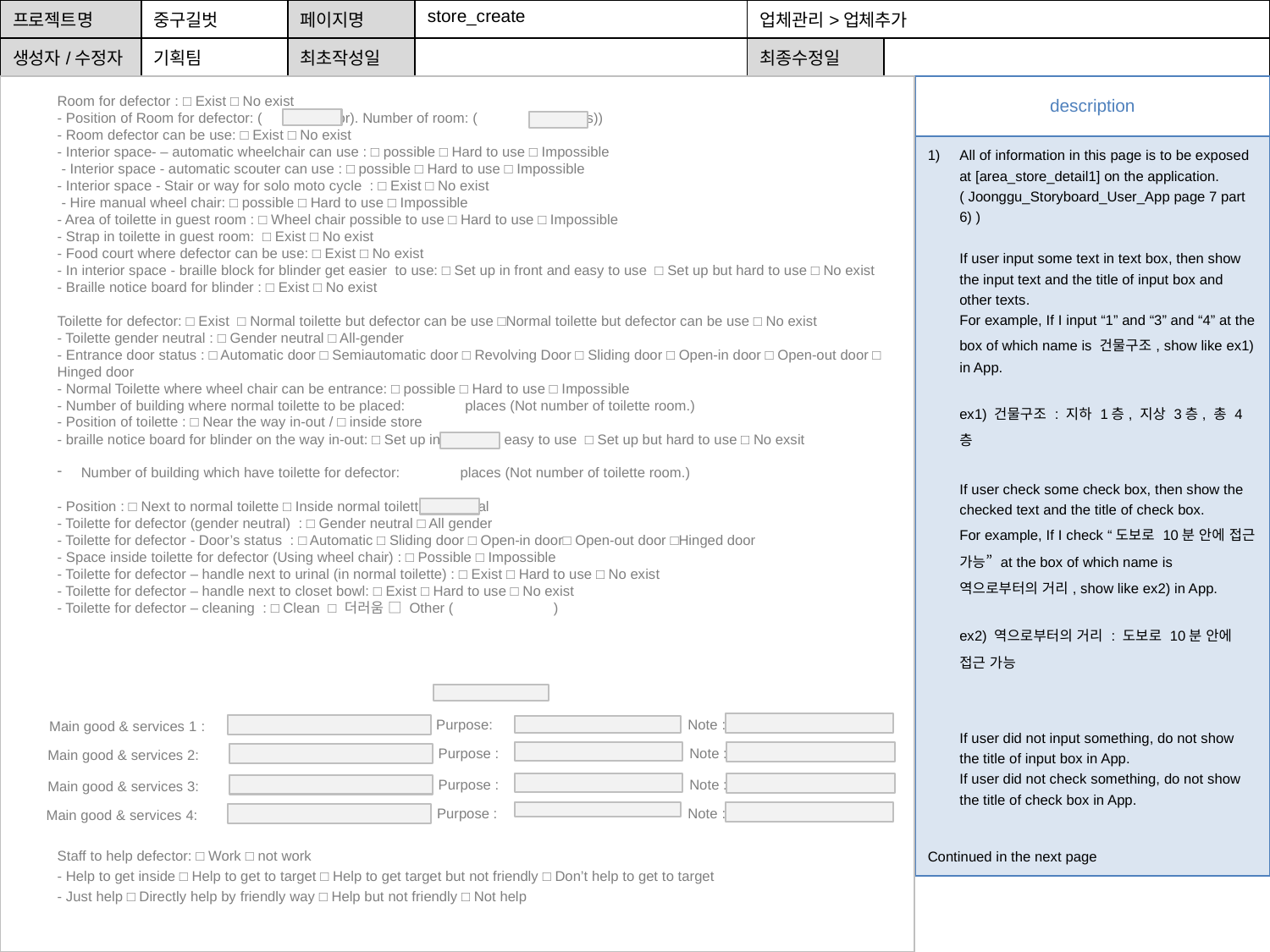

| 프로젝트명 | 중구길벗 | 페이지명 | store\_create | 업체관리>업체추가 |  |
| --- | --- | --- | --- | --- | --- |
| 생성자/수정자 | 기획팀 | 최초작성일 |  | 최종수정일 |  |
| description |
| --- |
| All of information in this page is to be exposed at [area\_store\_detail1] on the application. ( Joonggu\_Storyboard\_User\_App page 7 part 6) ) If user input some text in text box, then show the input text and the title of input box and other texts. For example, If I input “1” and “3” and “4” at the box of which name is 건물구조, show like ex1) in App. ex1) 건물구조 : 지하 1층, 지상 3층, 총 4층 If user check some check box, then show the checked text and the title of check box. For example, If I check “도보로 10분 안에 접근 가능” at the box of which name is 역으로부터의 거리, show like ex2) in App. ex2) 역으로부터의 거리 : 도보로 10분 안에 접근 가능 If user did not input something, do not show the title of input box in App. If user did not check something, do not show the title of check box in App. Continued in the next page |

Room for defector : □ Exist □ No exist
- Position of Room for defector: (               floor). Number of room: (                  room(s))
- Room defector can be use: □ Exist □ No exist
- Interior space- – automatic wheelchair can use : □ possible □ Hard to use □ Impossible
 - Interior space - automatic scouter can use : □ possible □ Hard to use □ Impossible
- Interior space - Stair or way for solo moto cycle  : □ Exist □ No exist
 - Hire manual wheel chair: □ possible □ Hard to use □ Impossible
- Area of toilette in guest room : □ Wheel chair possible to use □ Hard to use □ Impossible
- Strap in toilette in guest room:  □ Exist □ No exist
- Food court where defector can be use: □ Exist □ No exist
- In interior space - braille block for blinder get easier  to use: □ Set up in front and easy to use  □ Set up but hard to use □ No exist
- Braille notice board for blinder : □ Exist □ No exist

Toilette for defector: □ Exist  □ Normal toilette but defector can be use □Normal toilette but defector can be use □ No exist
- Toilette gender neutral : □ Gender neutral □ All-gender
- Entrance door status : □ Automatic door □ Semiautomatic door □ Revolving Door □ Sliding door □ Open-in door □ Open-out door □ Hinged door
- Normal Toilette where wheel chair can be entrance: □ possible □ Hard to use □ Impossible
- Number of building where normal toilette to be placed:               places (Not number of toilette room.)
- Position of toilette : □ Near the way in-out / □ inside store
- braille notice board for blinder on the way in-out: □ Set up in front and easy to use  □ Set up but hard to use □ No exsit

Number of building which have toilette for defector:               places (Not number of toilette room.)

- Position : □ Next to normal toilette □ Inside normal toilette □ Special
- Toilette for defector (gender neutral)  : □ Gender neutral □ All gender
- Toilette for defector - Door’s status  : □ Automatic □ Sliding door □ Open-in door□ Open-out door □Hinged door
- Space inside toilette for defector (Using wheel chair) : □ Possible □ Impossible
- Toilette for defector – handle next to urinal (in normal toilette) : □ Exist □ Hard to use □ No exist
- Toilette for defector – handle next to closet bowl: □ Exist □ Hard to use □ No exist
- Toilette for defector – cleaning  : □ Clean  □ 더러움 □ Other (                         )

Purpose:
Note :
Main good & services 1 :

Purpose :
Note :
Main good & services 2:

Purpose :
Note :
Main good & services 3:

Purpose :
Note :
Main good & services 4:

Staff to help defector: □ Work □ not work
- Help to get inside □ Help to get to target □ Help to get target but not friendly □ Don’t help to get to target
- Just help □ Directly help by friendly way □ Help but not friendly □ Not help